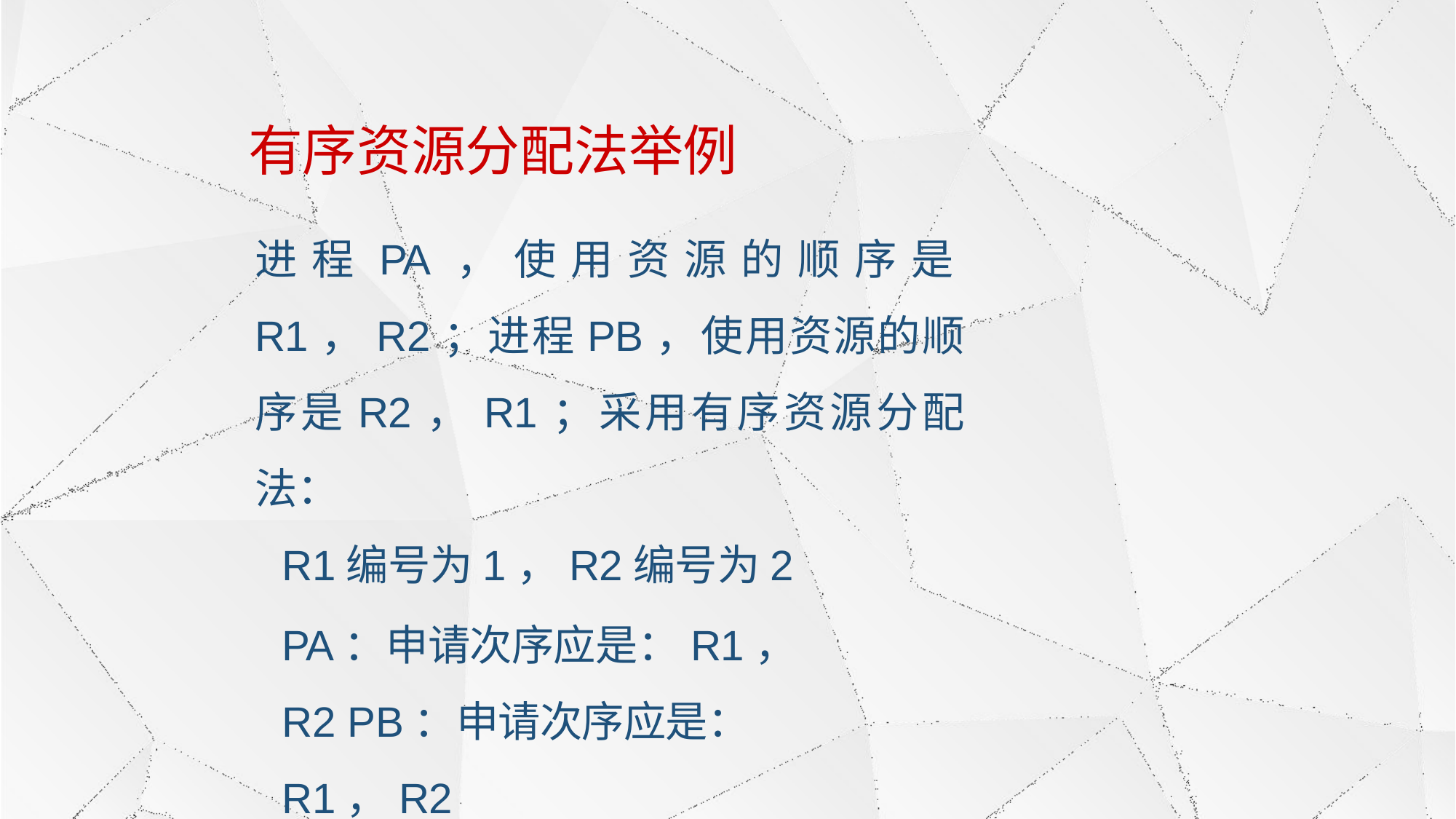

# 有序资源分配法举例
进程PA，使用资源的顺序是R1，R2；进程PB，使用资源的顺序是R2，R1；采用有序资源分配法：
R1编号为1，R2编号为2
PA：申请次序应是：R1，R2 PB：申请次序应是：R1，R2